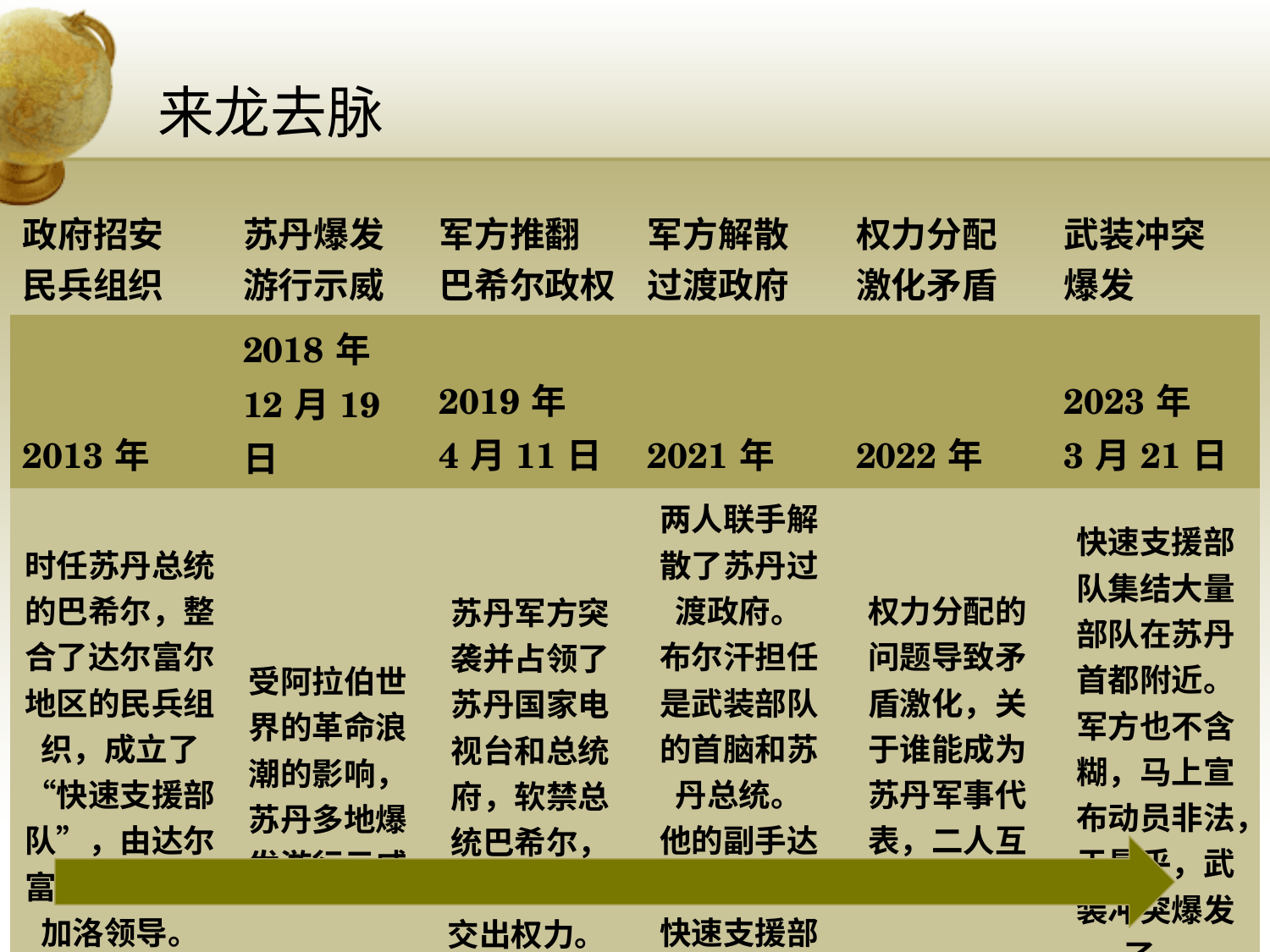

# 来龙去脉
| 政府招安 民兵组织 | 苏丹爆发游行示威 | 军方推翻 巴希尔政权 | 军方解散 过渡政府 | 权力分配 激化矛盾 | 武装冲突 爆发 |
| --- | --- | --- | --- | --- | --- |
| 2013年 | 2018年 12月19日 | 2019年 4月11日 | 2021年 | 2022年 | 2023年 3月21日 |
| 时任苏丹总统的巴希尔，整合了达尔富尔地区的民兵组织，成立了“快速支援部队”，由达尔富尔地区的达加洛领导。 | 受阿拉伯世界的革命浪潮的影响，苏丹多地爆发游行示威。 | 苏丹军方突袭并占领了苏丹国家电视台和总统府，软禁总统巴希尔，逼迫他辞职交出权力。 | 两人联手解散了苏丹过渡政府。 布尔汗担任是武装部队的首脑和苏丹总统。 他的副手达加洛担任副快速支援部队领导人。 | 权力分配的问题导致矛盾激化，关于谁能成为苏丹军事代表，二人互不相让。 | 快速支援部队集结大量部队在苏丹首都附近。军方也不含糊，马上宣布动员非法，于是乎，武装冲突爆发了。 |